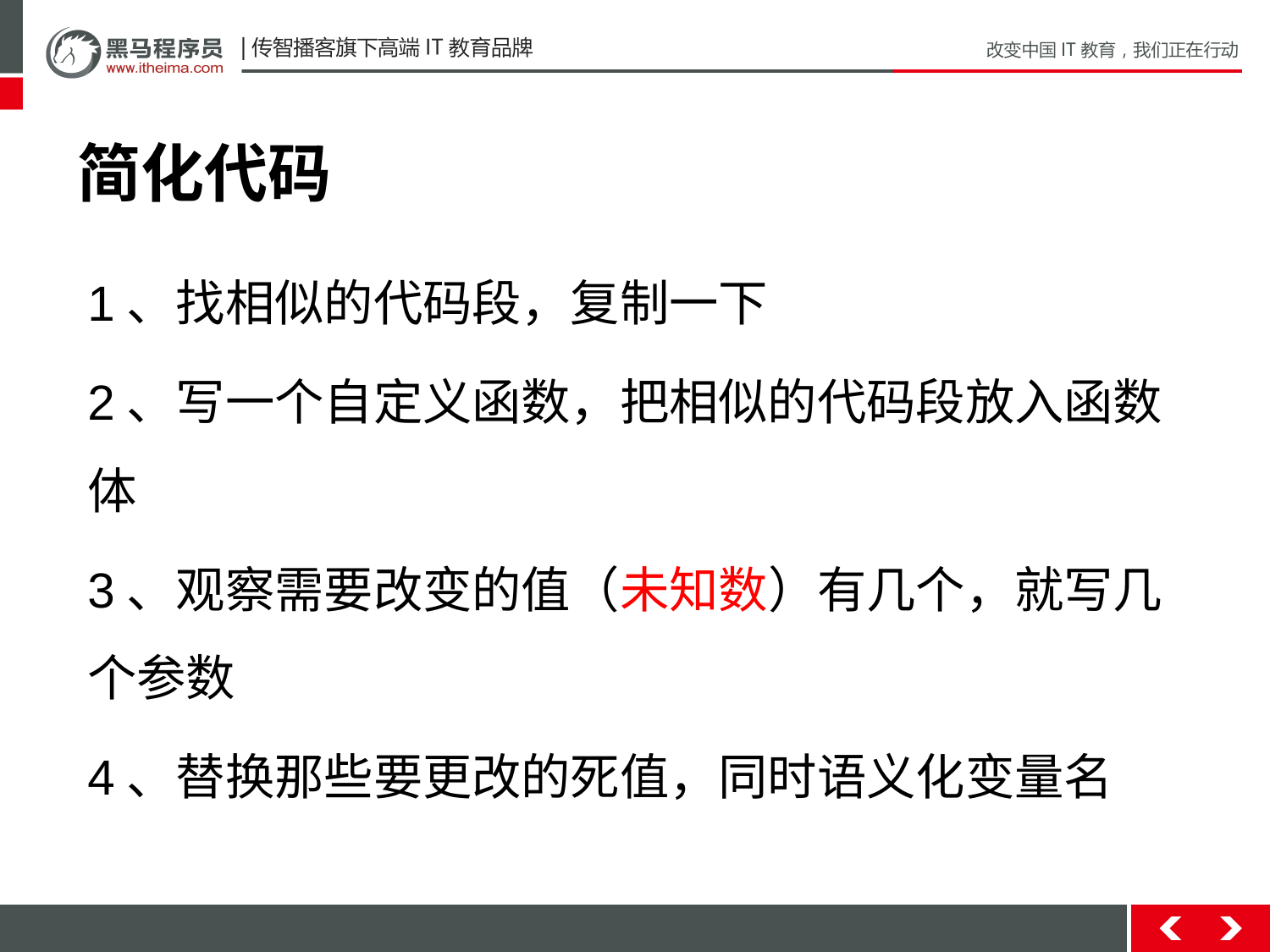

# 简化代码
1、找相似的代码段，复制一下
2、写一个自定义函数，把相似的代码段放入函数体
3、观察需要改变的值（未知数）有几个，就写几个参数
4、替换那些要更改的死值，同时语义化变量名